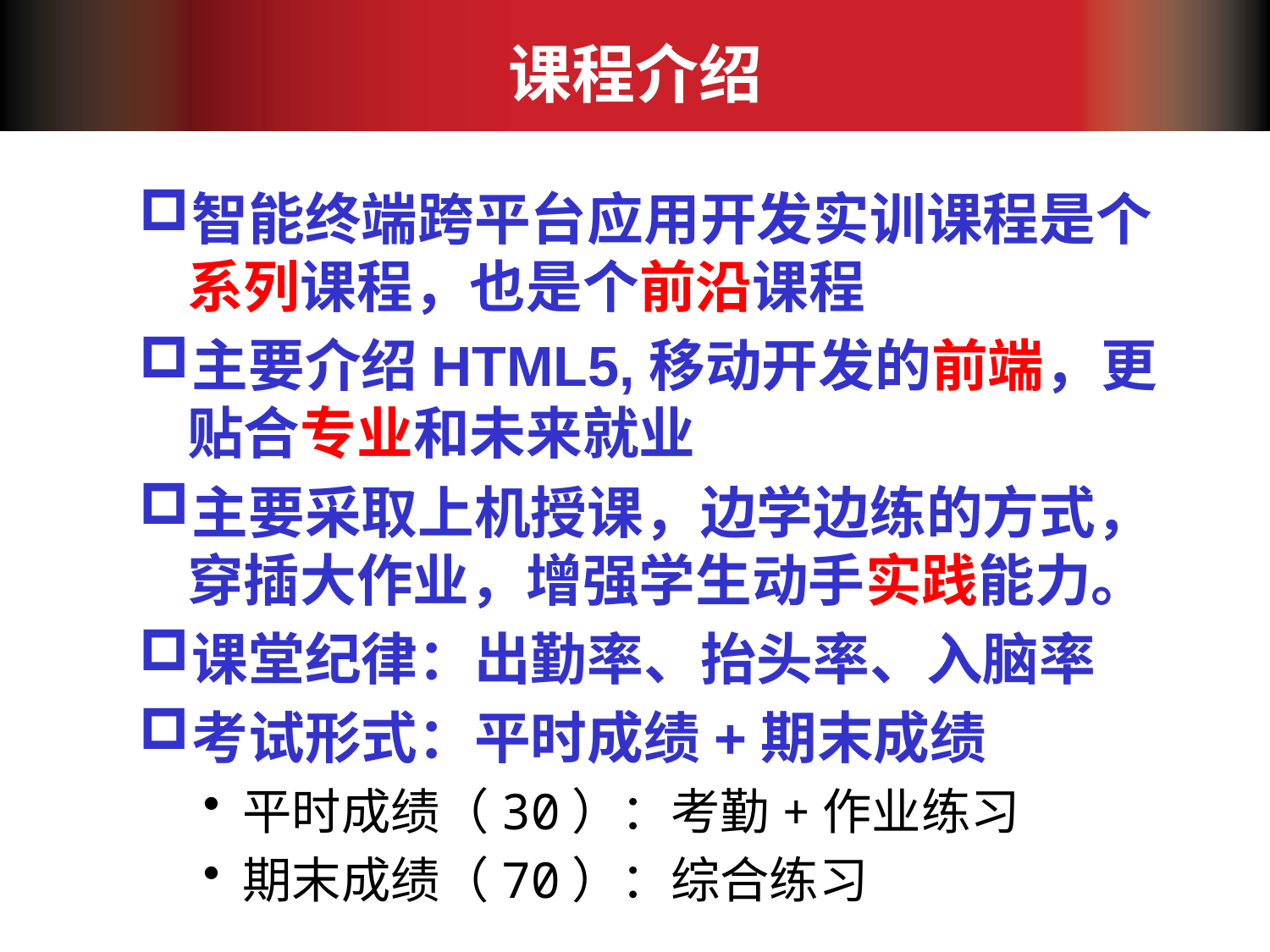

# 课程介绍
智能终端跨平台应用开发实训课程是个系列课程，也是个前沿课程
主要介绍HTML5,移动开发的前端，更贴合专业和未来就业
主要采取上机授课，边学边练的方式，穿插大作业，增强学生动手实践能力。
课堂纪律：出勤率、抬头率、入脑率
考试形式：平时成绩+期末成绩
平时成绩（30）：考勤+作业练习
期末成绩（70）：综合练习